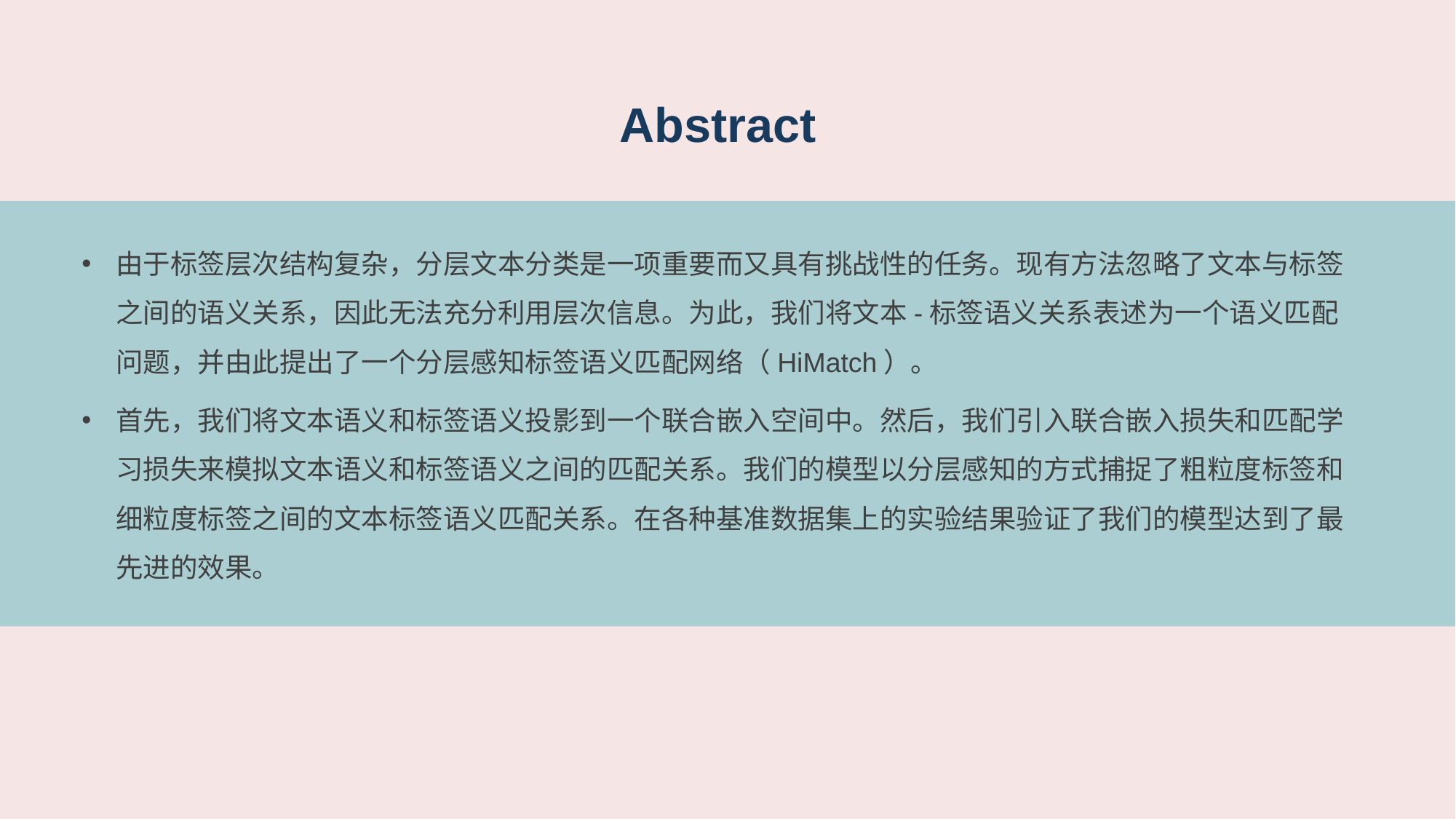

Abstract

由于标签层次结构复杂，分层文本分类是一项重要而又具有挑战性的任务。现有方法忽略了文本与标签之间的语义关系，因此无法充分利用层次信息。为此，我们将文本-标签语义关系表述为一个语义匹配问题，并由此提出了一个分层感知标签语义匹配网络（HiMatch）。
首先，我们将文本语义和标签语义投影到一个联合嵌入空间中。然后，我们引入联合嵌入损失和匹配学习损失来模拟文本语义和标签语义之间的匹配关系。我们的模型以分层感知的方式捕捉了粗粒度标签和细粒度标签之间的文本标签语义匹配关系。在各种基准数据集上的实验结果验证了我们的模型达到了最先进的效果。